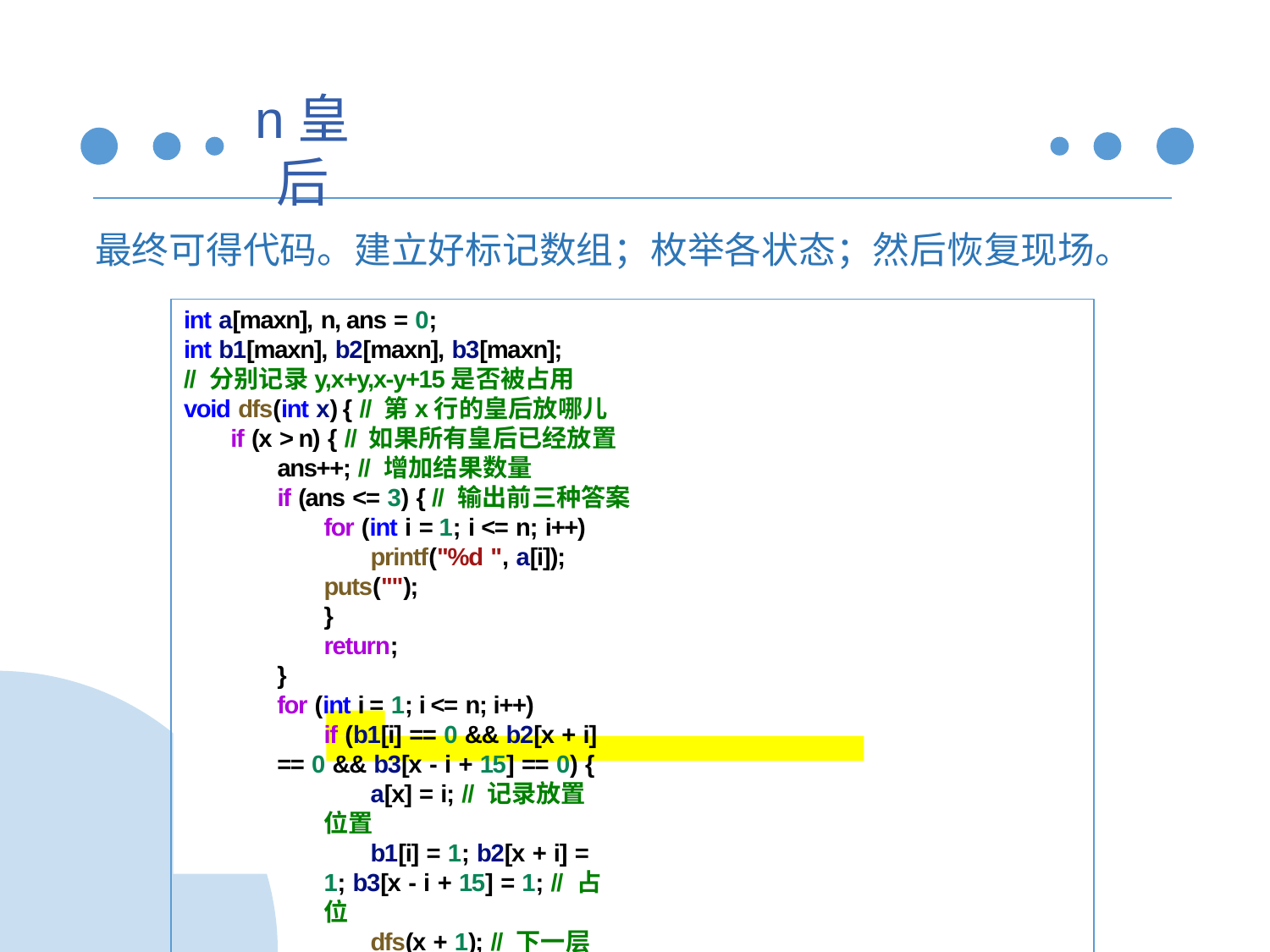

# n皇后

最终可得代码。建立好标记数组；枚举各状态；然后恢复现场。
int a[maxn], n, ans = 0;
int b1[maxn], b2[maxn], b3[maxn];
// 分别记录y,x+y,x-y+15是否被占用
void dfs(int x) { // 第x行的皇后放哪儿
if (x > n) { // 如果所有皇后已经放置
ans++; // 增加结果数量
if (ans <= 3) { // 输出前三种答案
for (int i = 1; i <= n; i++)
printf("%d ", a[i]);  puts("");
}
return;
}
for (int i = 1; i <= n; i++)
if (b1[i] == 0 && b2[x + i] == 0 && b3[x - i + 15] == 0) {
a[x] = i; // 记录放置位置
b1[i] = 1; b2[x + i] = 1; b3[x - i + 15] = 1; // 占位
dfs(x + 1); // 下一层递归
b1[i] = 0; b2[x + i] = 0; b3[x - i + 15] = 0; // 取消占位
}
}